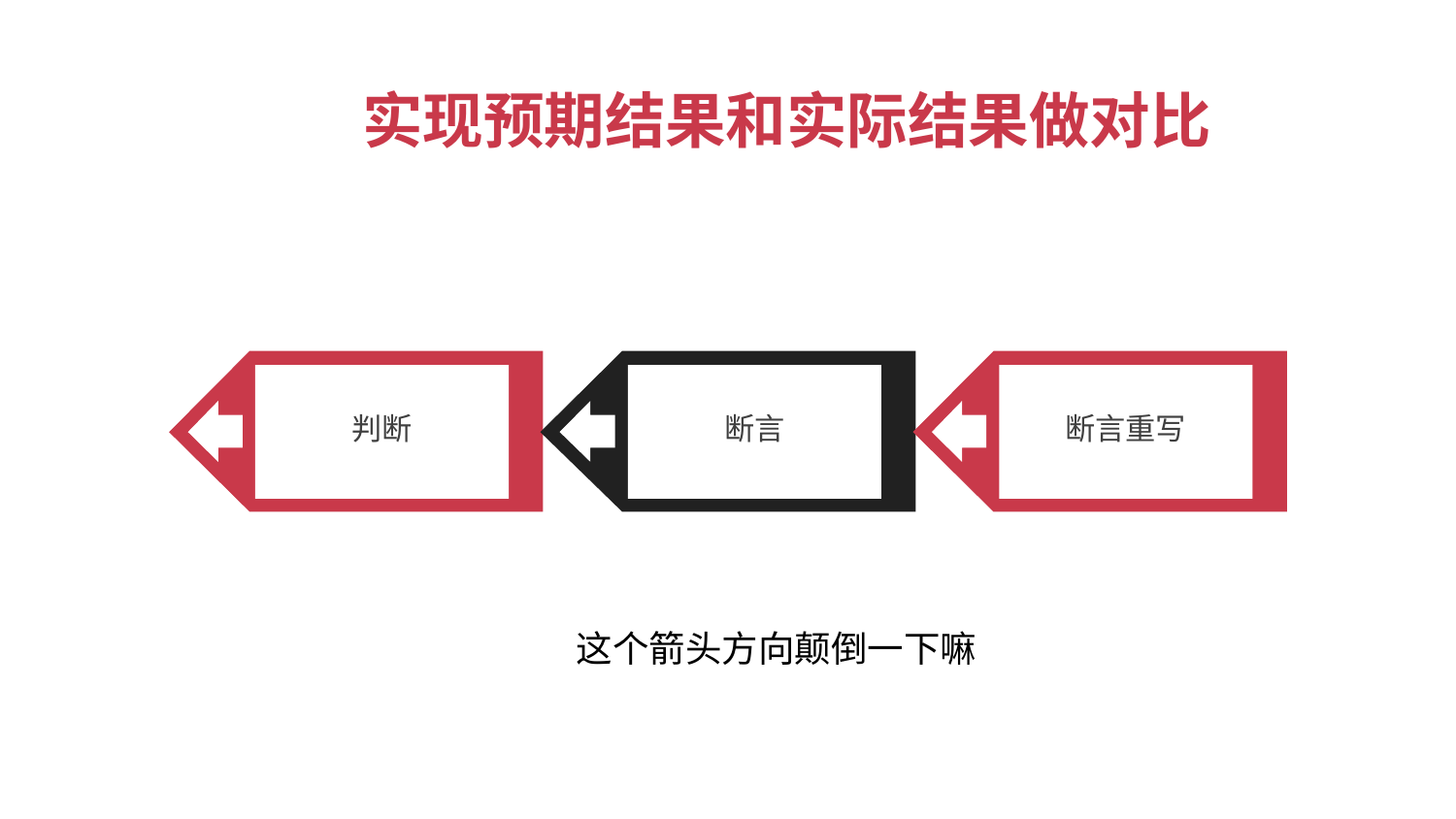

实现预期结果和实际结果做对比

判断

断言

断言重写
这个箭头方向颠倒一下嘛